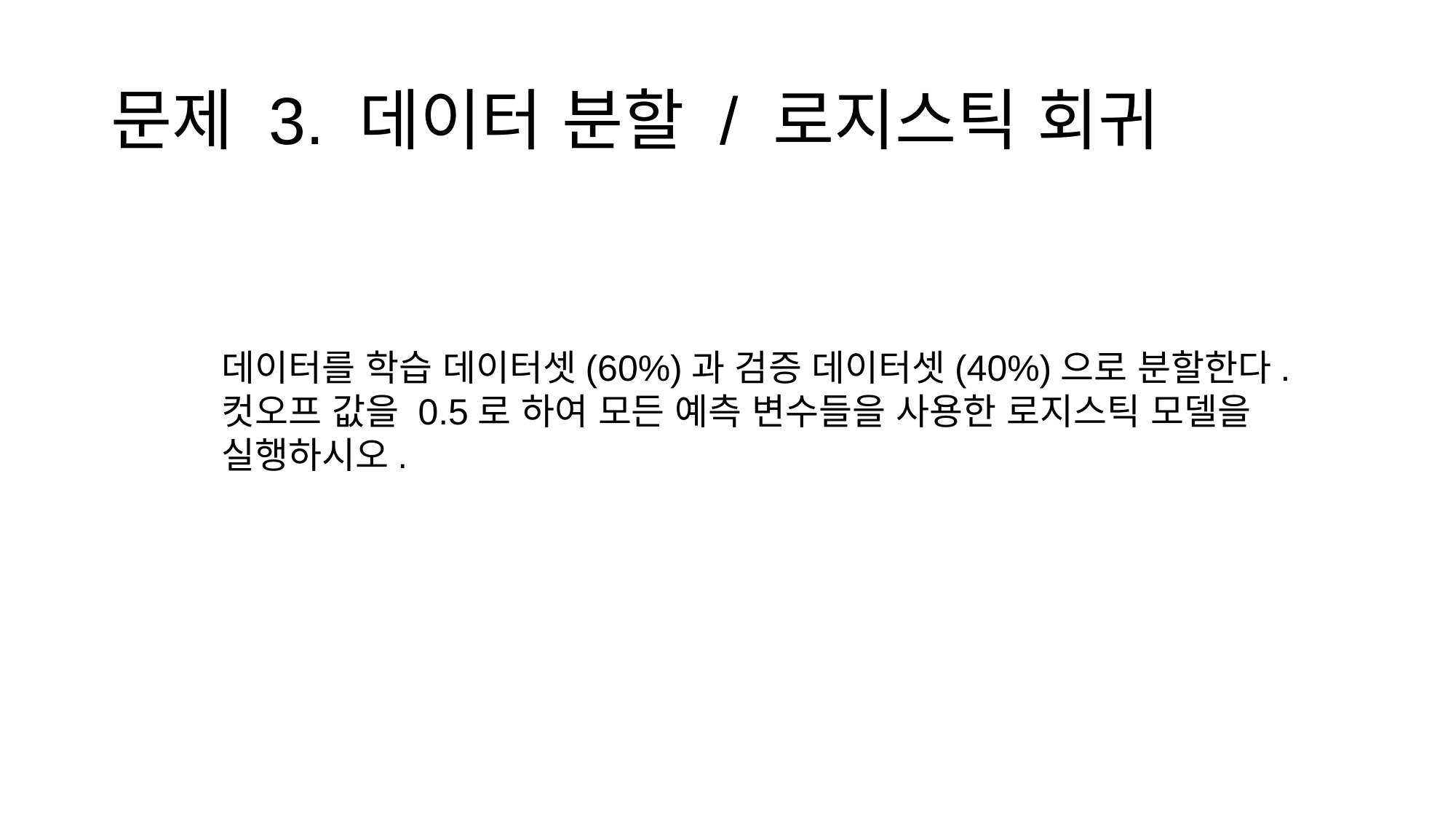

# 문제 3. 데이터 분할 / 로지스틱 회귀

데이터를 학습 데이터셋(60%)과 검증 데이터셋(40%)으로 분할한다.
컷오프 값을 0.5로 하여 모든 예측 변수들을 사용한 로지스틱 모델을 실행하시오.